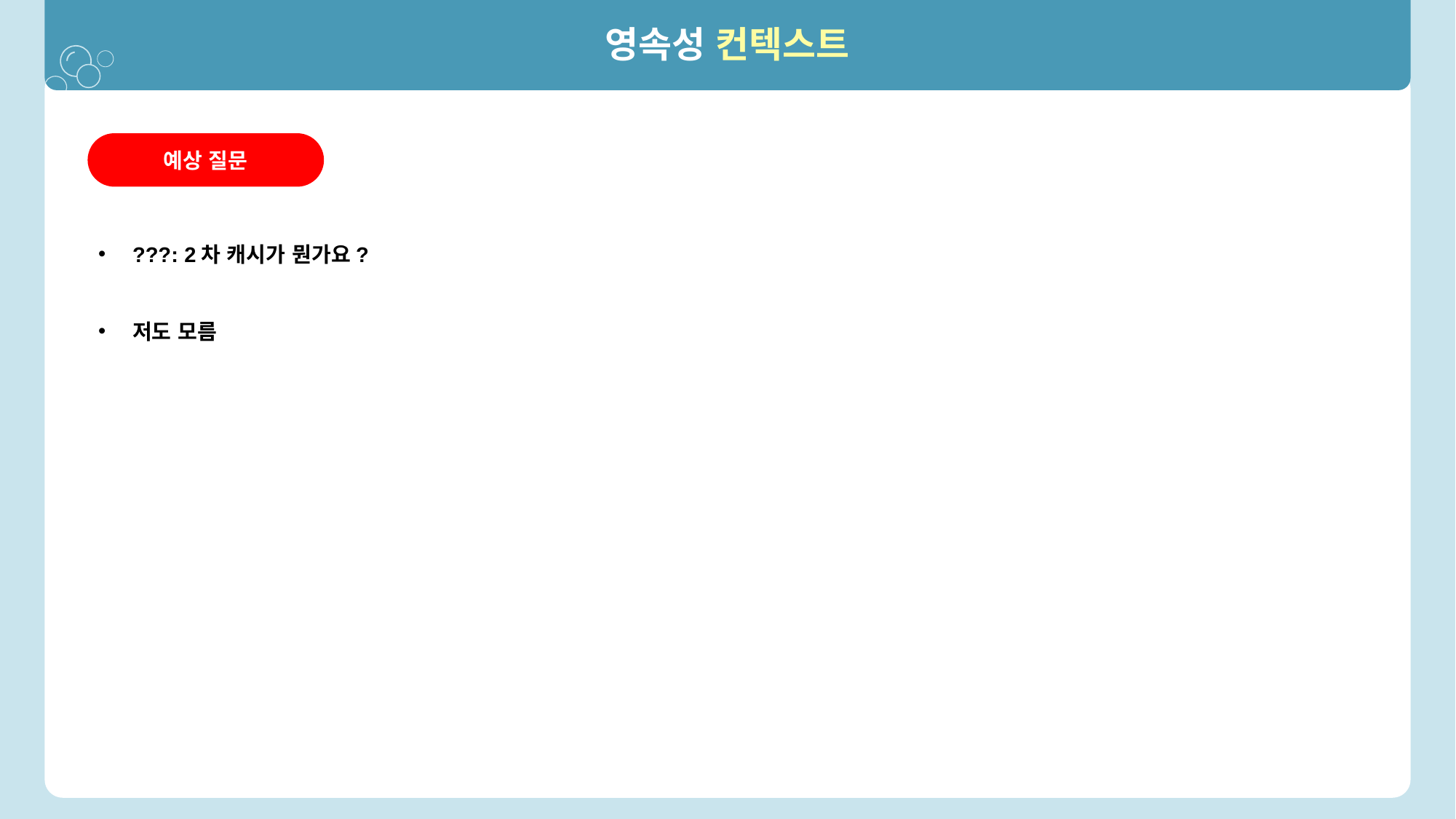

영속성 컨텍스트

예상 질문
???: 2차 캐시가 뭔가요?
저도 모름